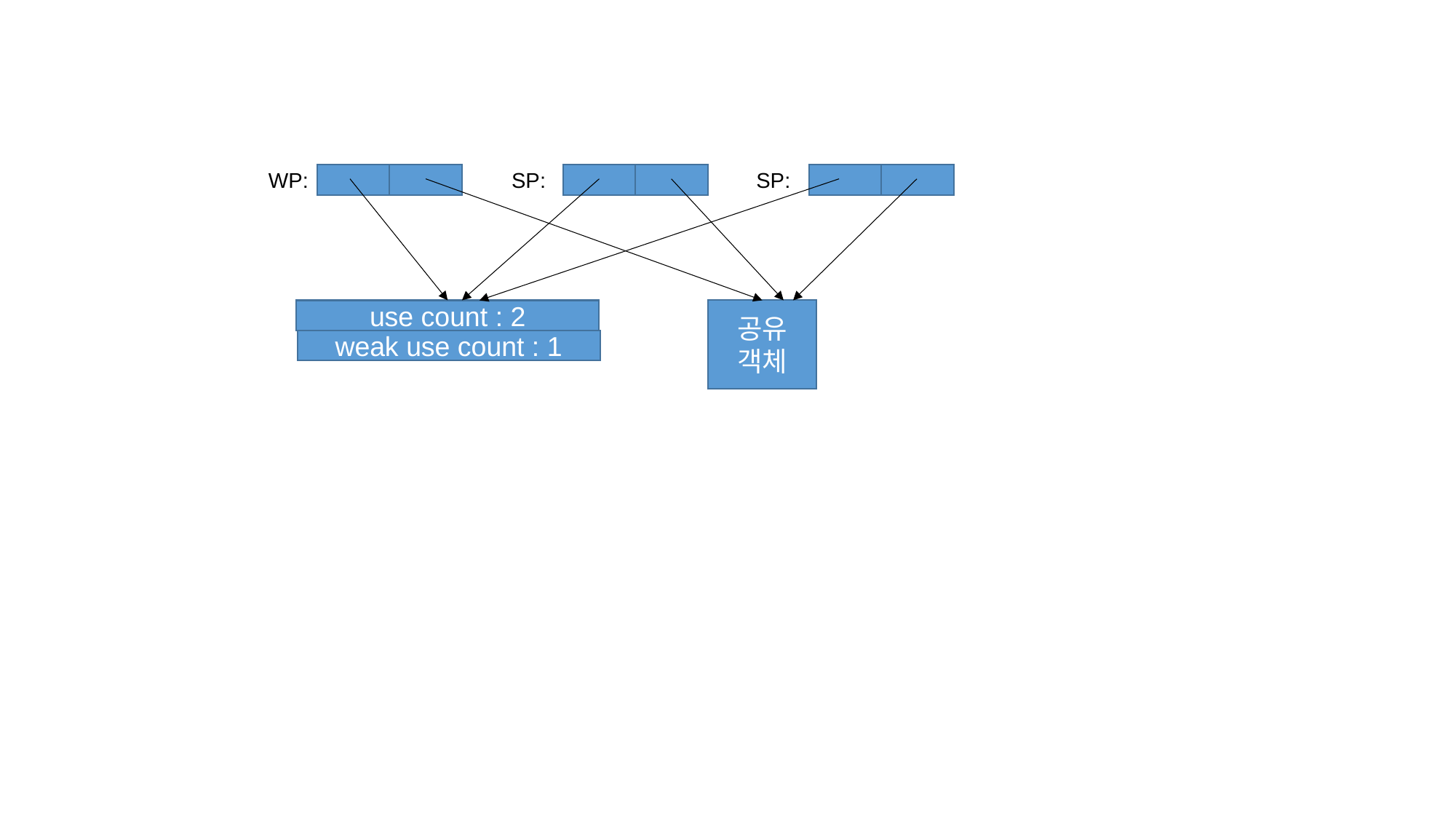

WP:
SP:
SP:

use count : 2
공유 객체
weak use count : 1